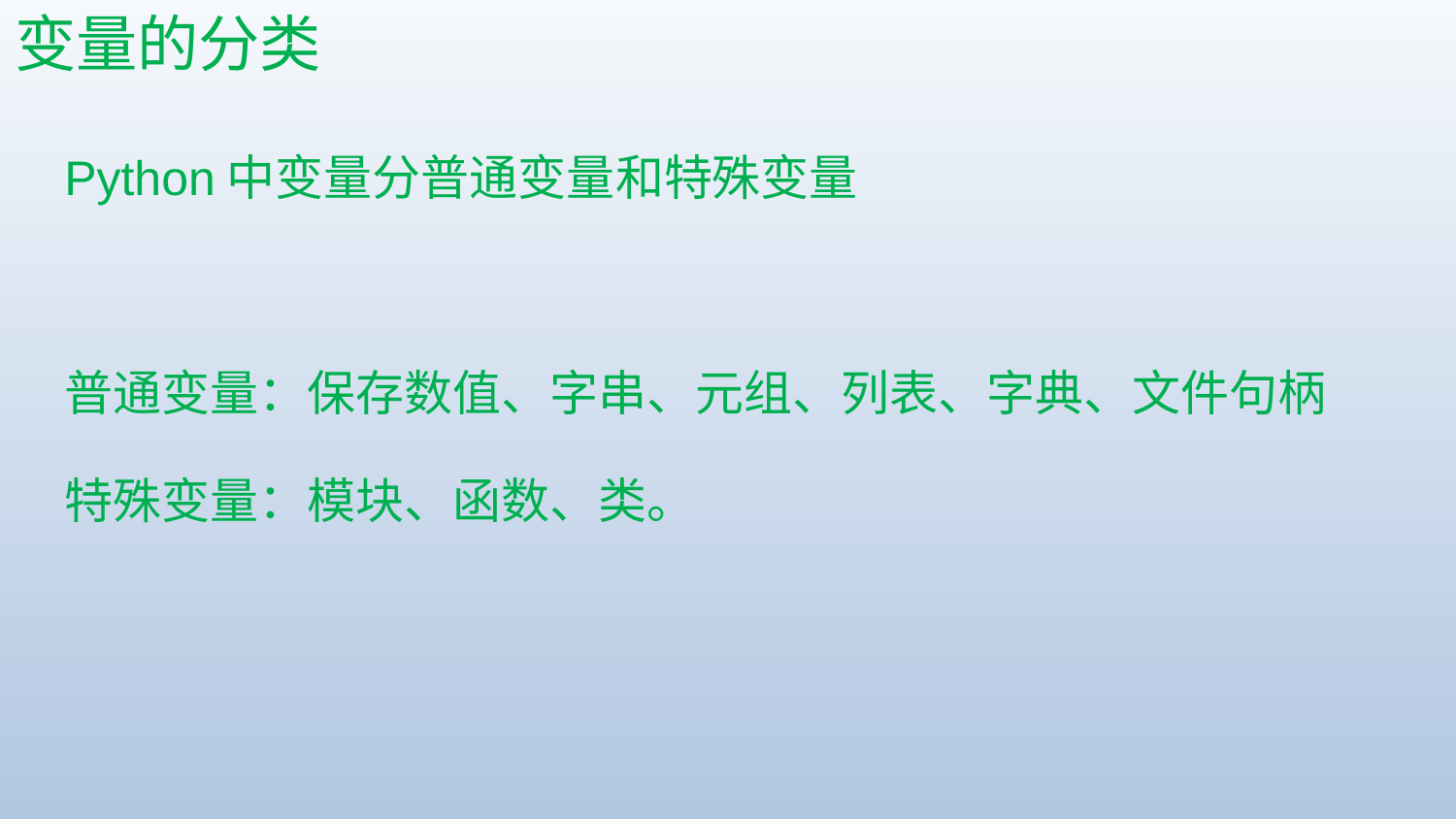

# 变量的分类
Python中变量分普通变量和特殊变量

普通变量：保存数值、字串、元组、列表、字典、文件句柄
特殊变量：模块、函数、类。